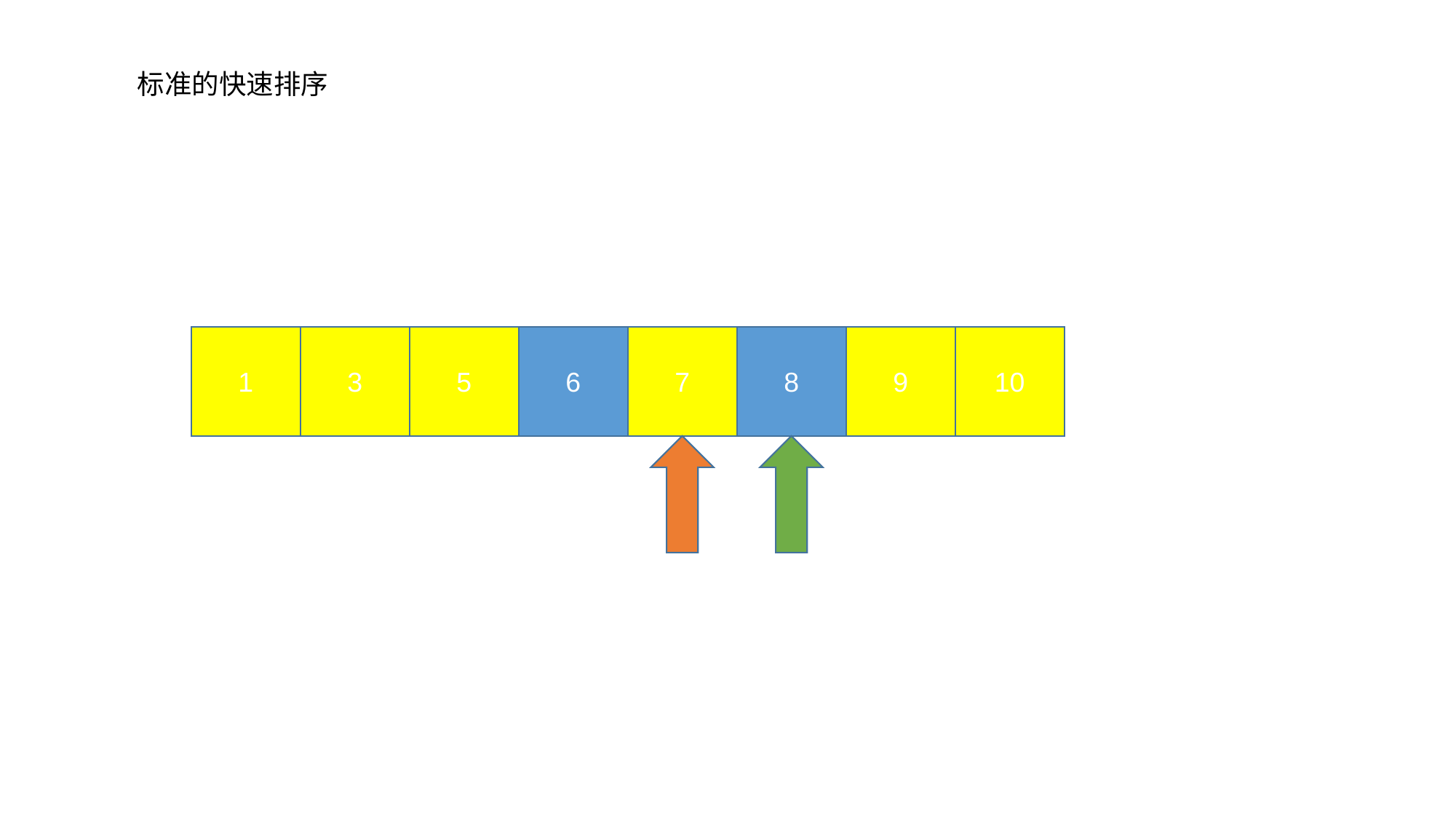

标准的快速排序
1
3
5
6
7
8
9
10